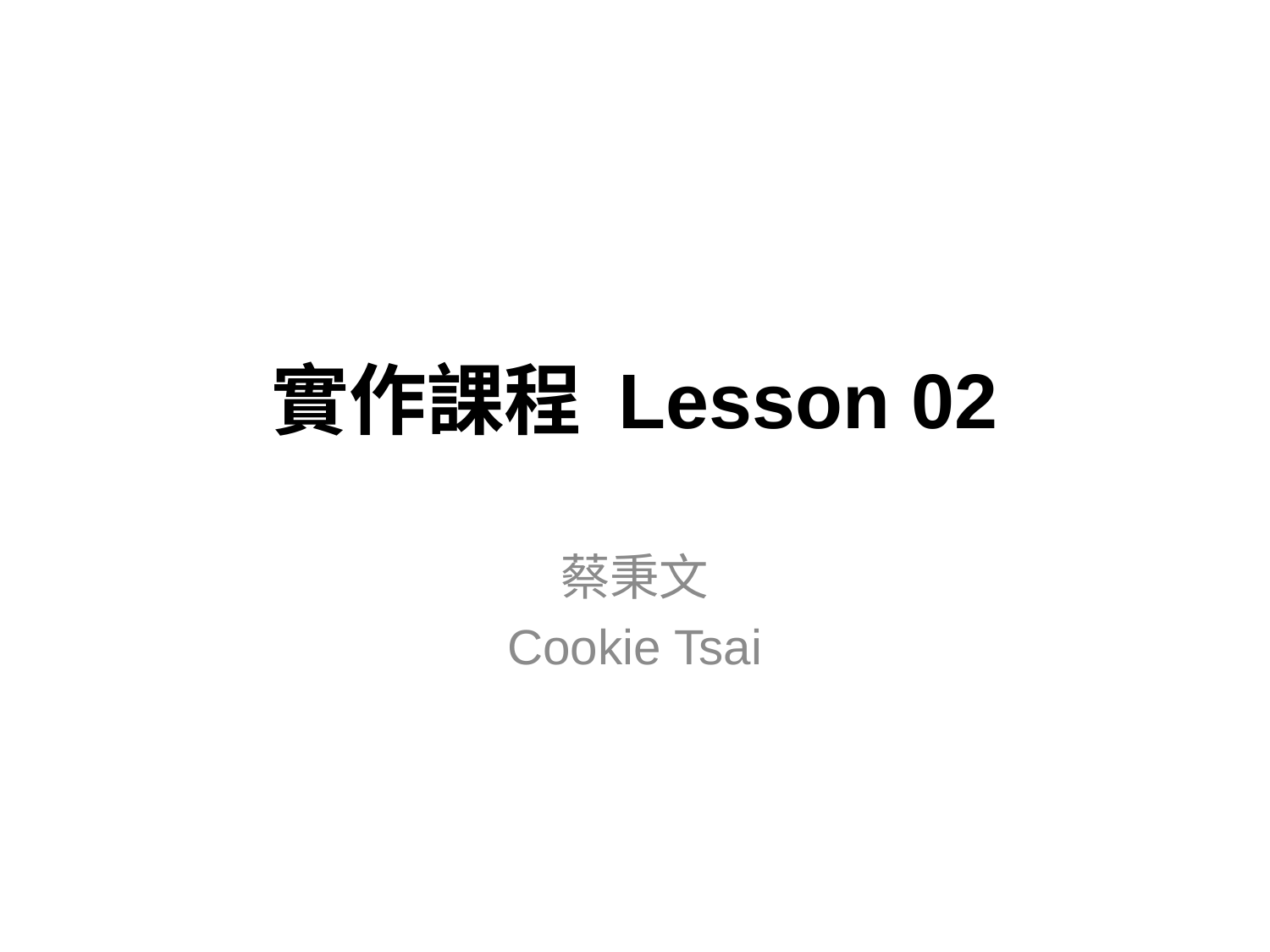

# 實作課程 Lesson 02
蔡秉文
Cookie Tsai